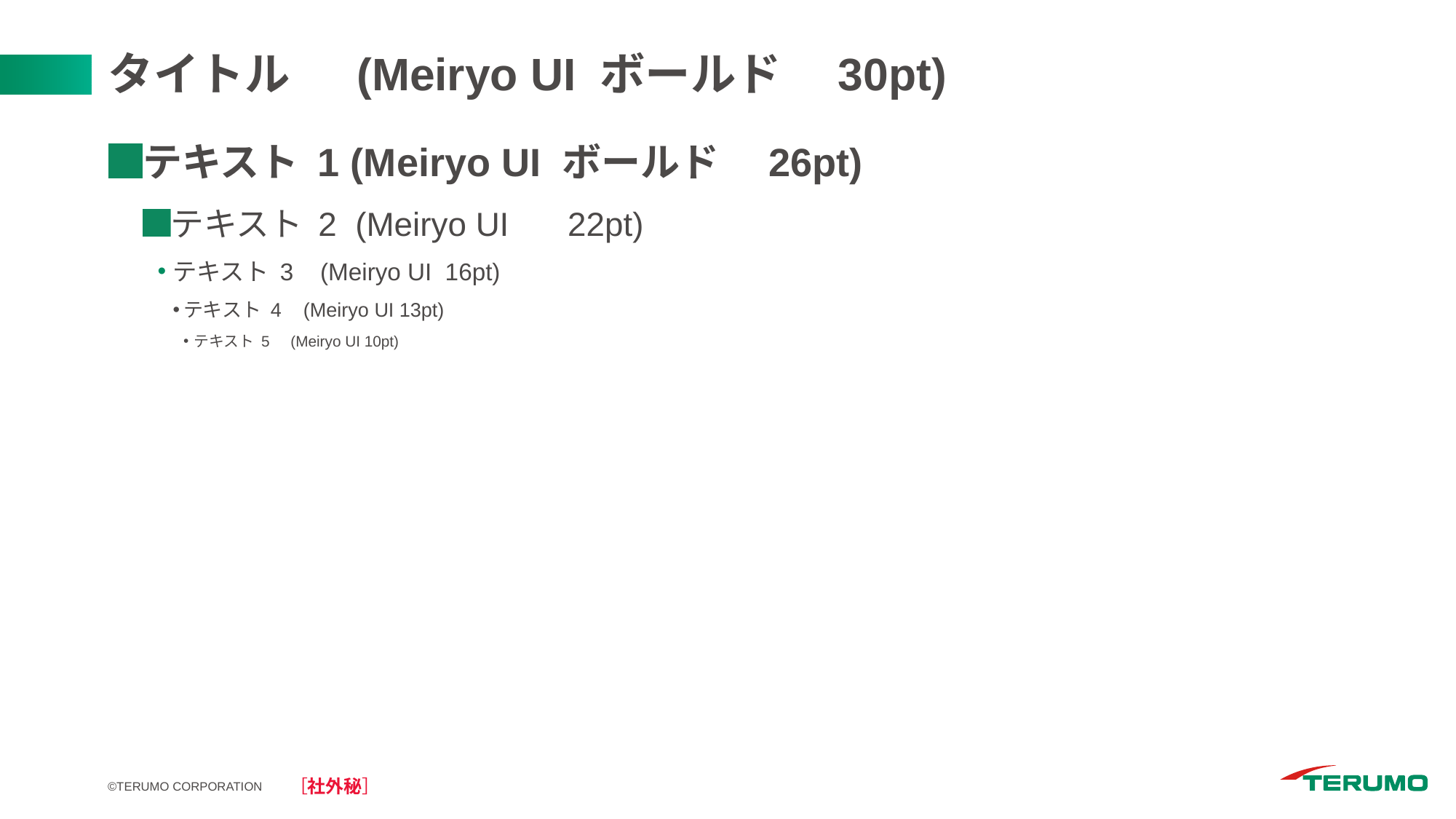

# タイトル　 (Meiryo UI ボールド　30pt)
テキスト 1 (Meiryo UI ボールド　26pt)
テキスト 2  (Meiryo UI 　22pt)
テキスト 3    (Meiryo UI  16pt)
テキスト 4    (Meiryo UI 13pt)
テキスト 5     (Meiryo UI 10pt)